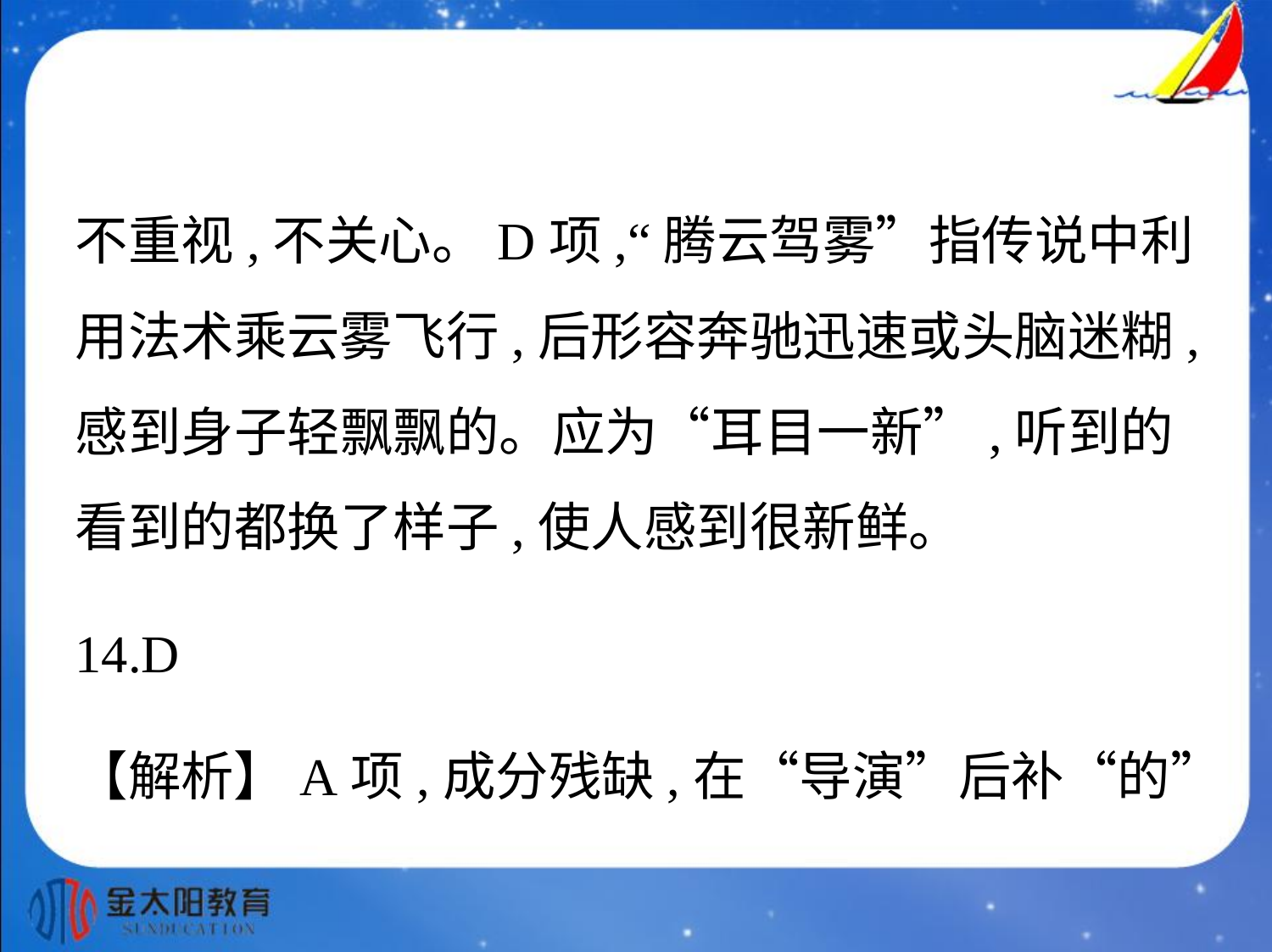

不重视,不关心。D项,“腾云驾雾”指传说中利
用法术乘云雾飞行,后形容奔驰迅速或头脑迷糊,
感到身子轻飘飘的。应为“耳目一新”,听到的
看到的都换了样子,使人感到很新鲜。
14.D
【解析】A项,成分残缺,在“导演”后补“的”